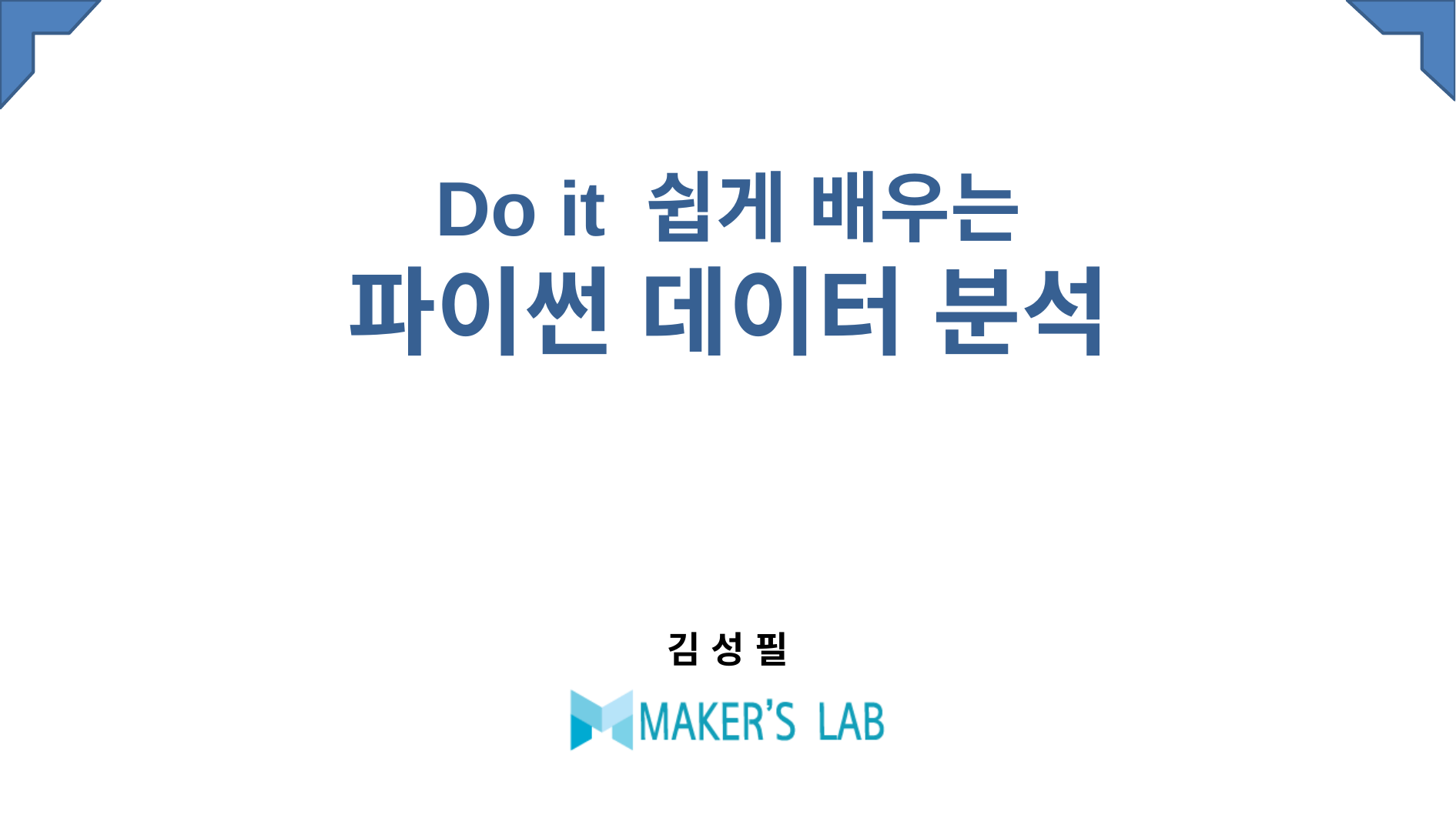

# Do it 쉽게 배우는 파이썬 데이터 분석

김 성 필